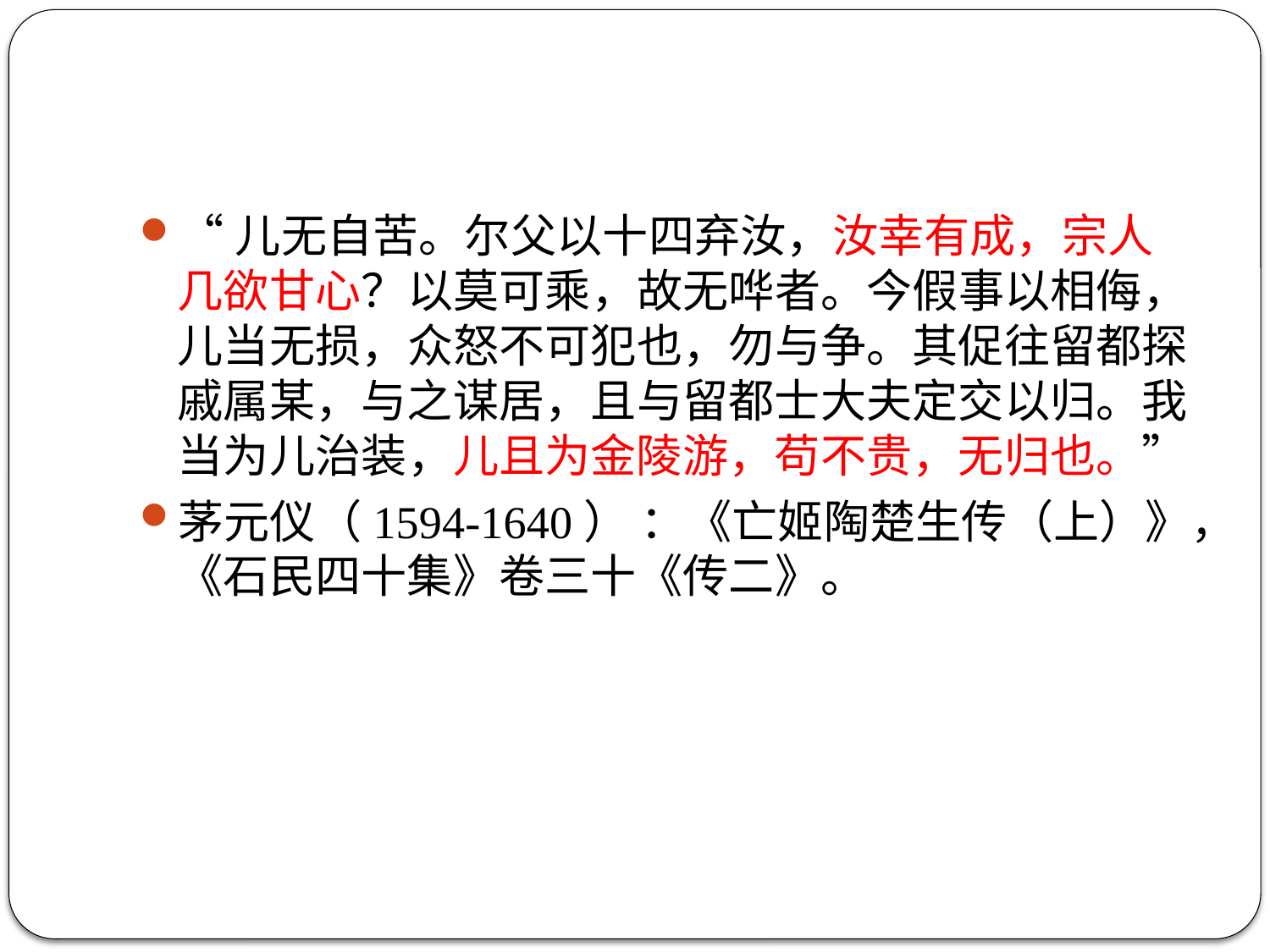

#
“儿无自苦。尔父以十四弃汝，汝幸有成，宗人几欲甘心？以莫可乘，故无哗者。今假事以相侮，儿当无损，众怒不可犯也，勿与争。其促往留都探戚属某，与之谋居，且与留都士大夫定交以归。我当为儿治装，儿且为金陵游，苟不贵，无归也。”
茅元仪（1594-1640） ：《亡姬陶楚生传（上）》，《石民四十集》卷三十《传二》。